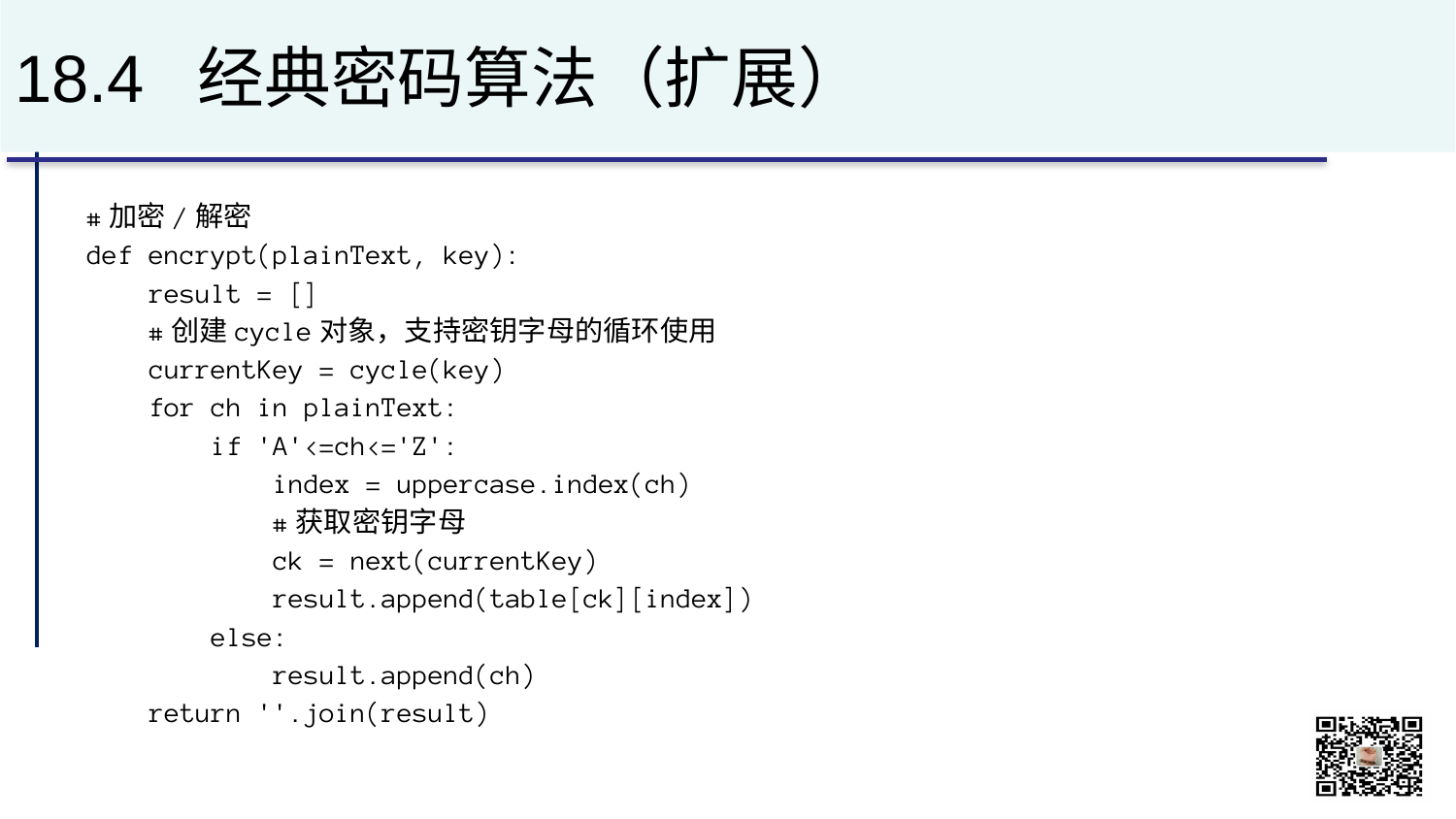

# 18.4  经典密码算法（扩展）
#加密/解密
def encrypt(plainText, key):
    result = []
    #创建cycle对象，支持密钥字母的循环使用
    currentKey = cycle(key)
    for ch in plainText:
        if 'A'<=ch<='Z':
            index = uppercase.index(ch)
            #获取密钥字母
            ck = next(currentKey)
            result.append(table[ck][index])
        else:
            result.append(ch)
    return ''.join(result)